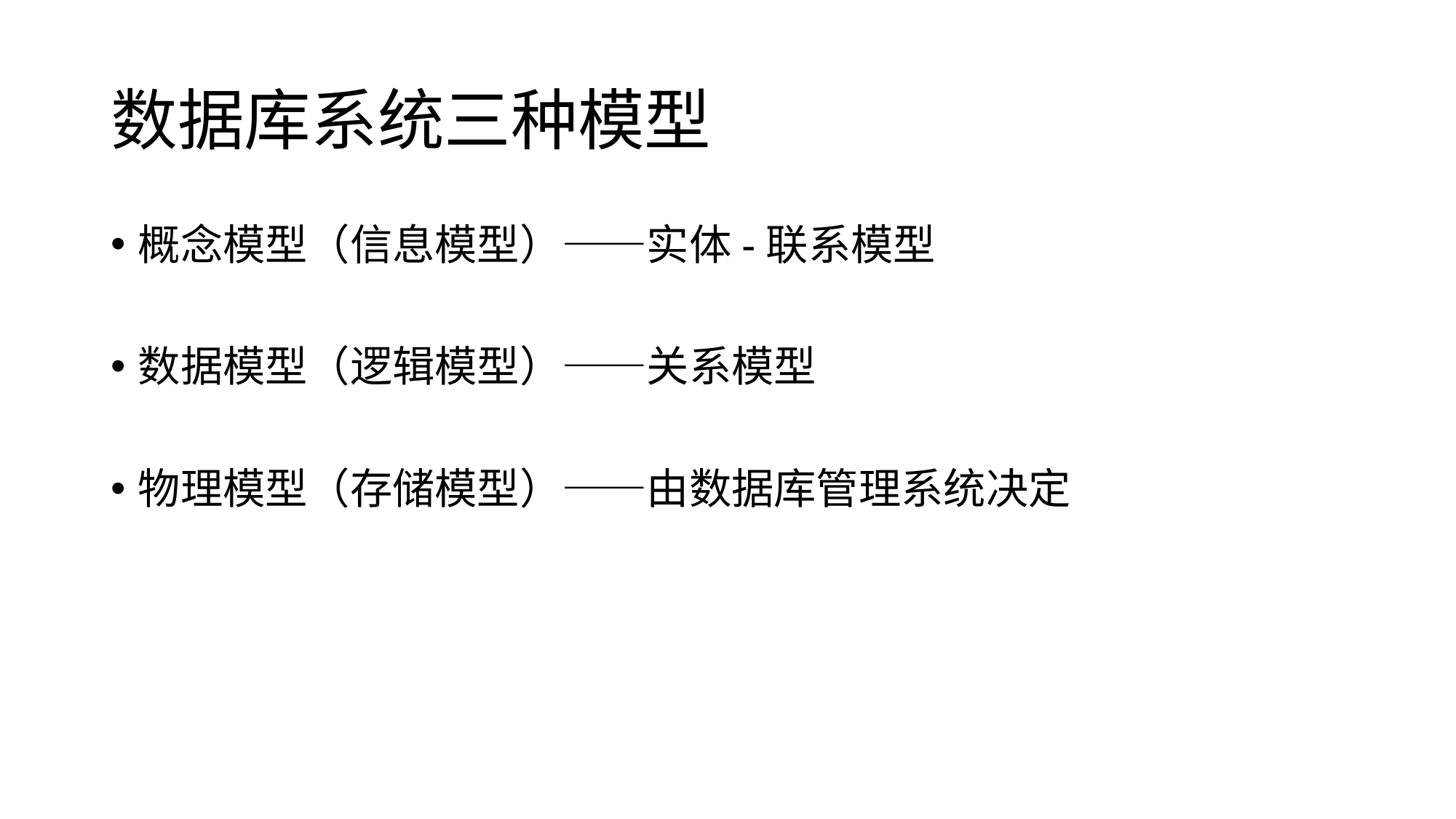

# 数据库系统三种模型
概念模型（信息模型）——实体-联系模型

数据模型（逻辑模型）——关系模型

物理模型（存储模型）——由数据库管理系统决定